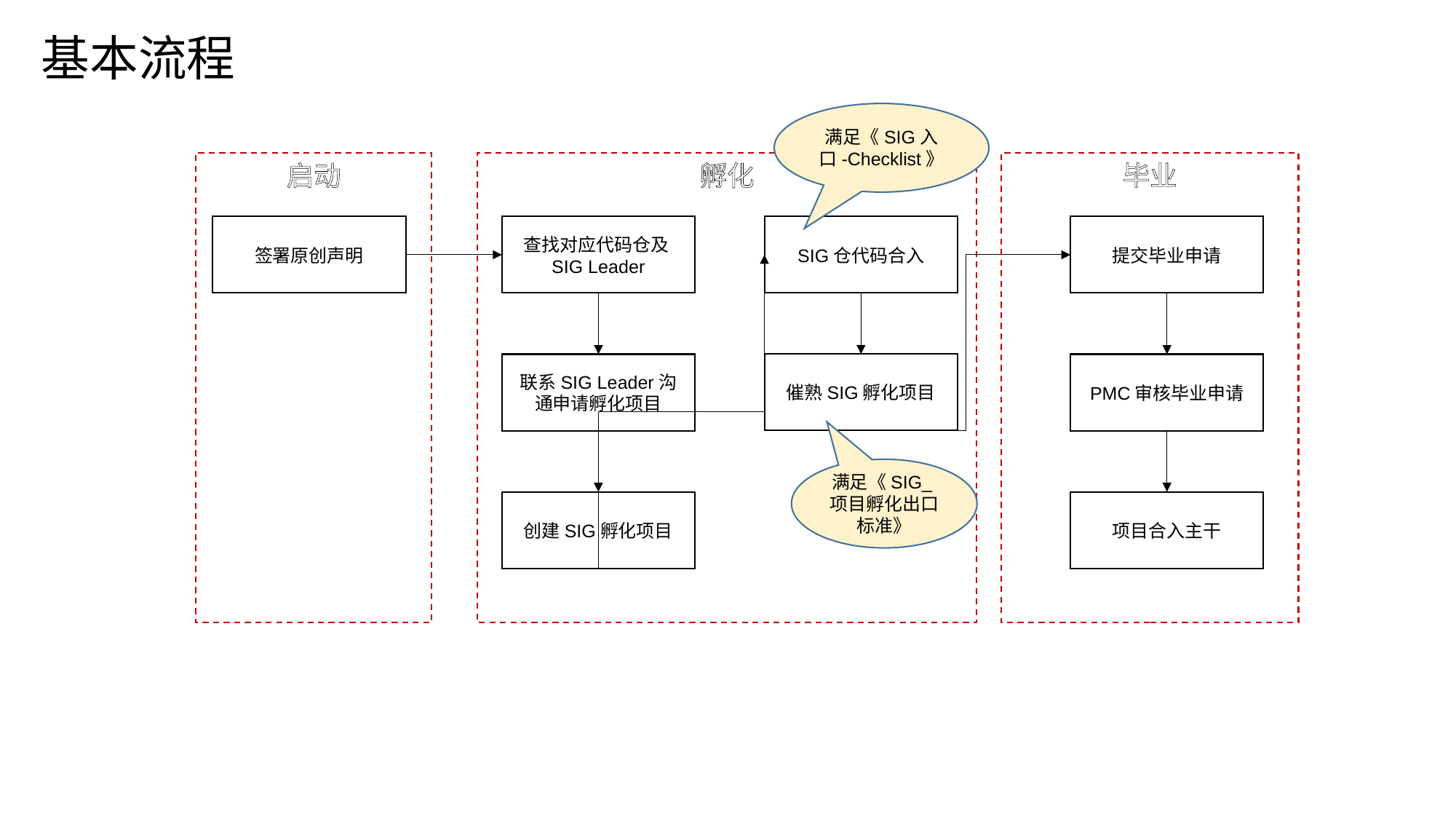

基本流程
满足《SIG入口-Checklist》
启动
孵化
毕业
签署原创声明
查找对应代码仓及SIG Leader
SIG仓代码合入
提交毕业申请
催熟SIG孵化项目
联系SIG Leader沟通申请孵化项目
PMC审核毕业申请
创建SIG孵化项目
项目合入主干
满足《SIG_项目孵化出口标准》